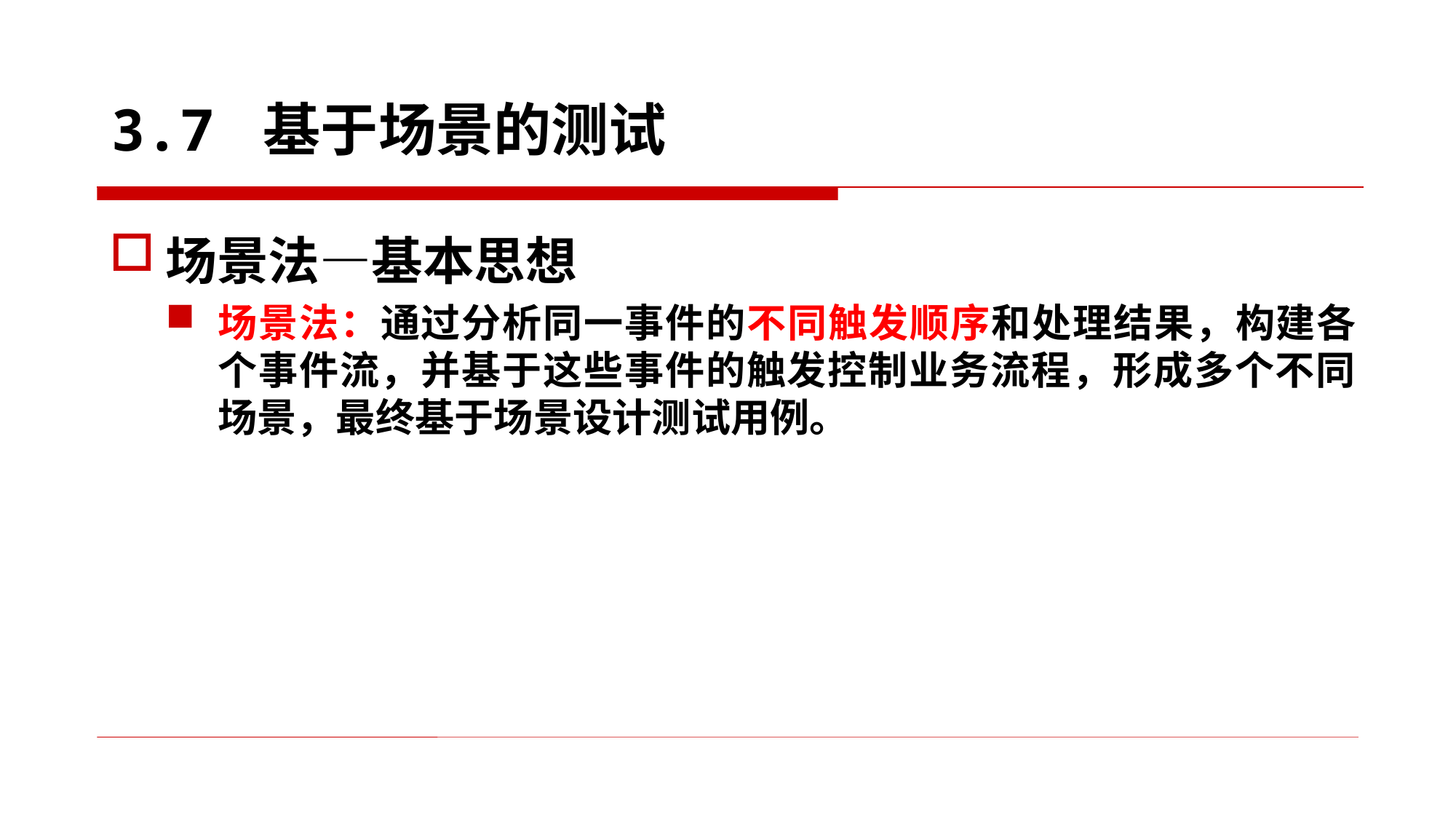

# 3.7 基于场景的测试
场景法—基本思想
场景法：通过分析同一事件的不同触发顺序和处理结果，构建各个事件流，并基于这些事件的触发控制业务流程，形成多个不同场景，最终基于场景设计测试用例。